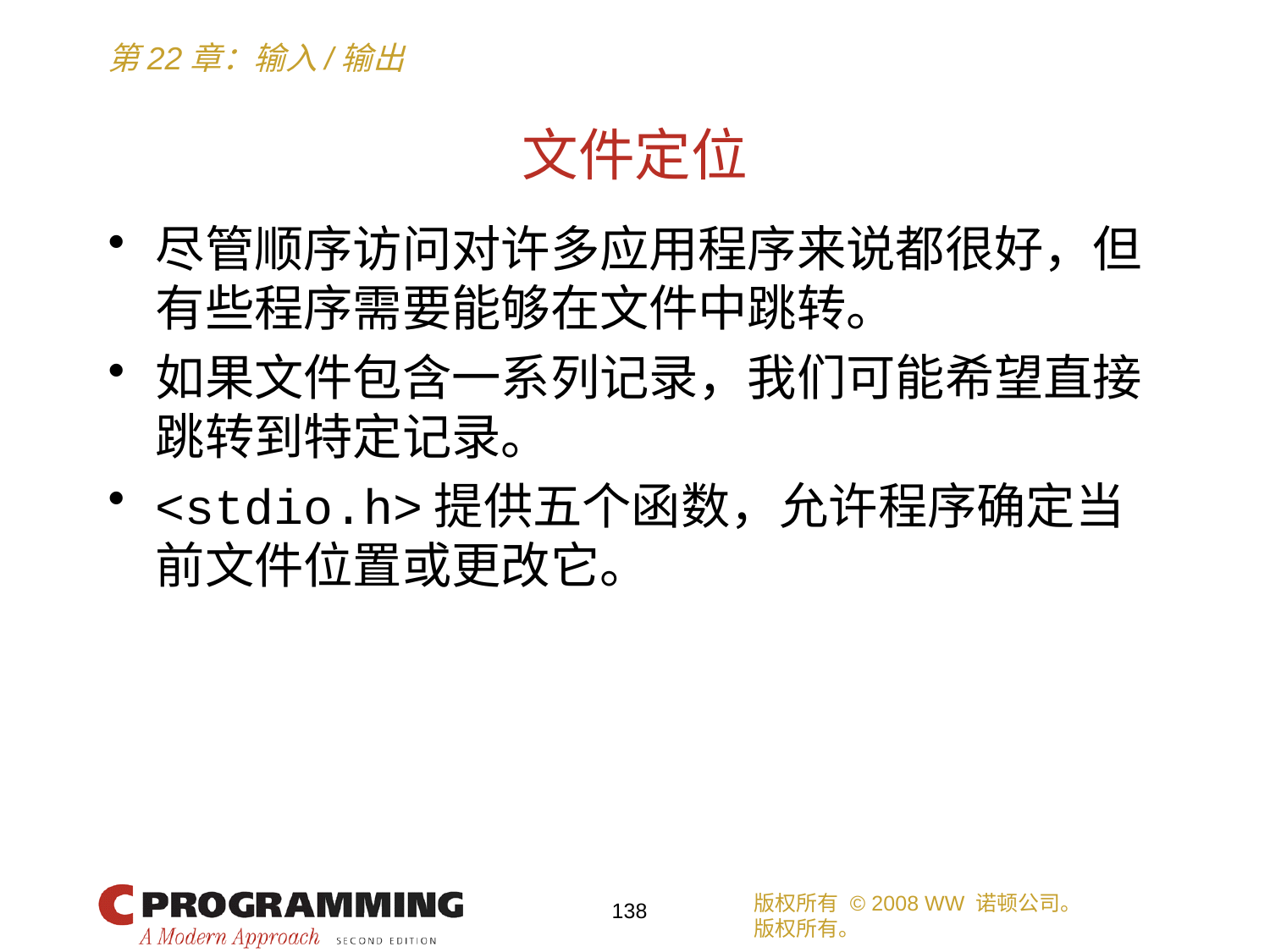

# 文件定位
尽管顺序访问对许多应用程序来说都很好，但有些程序需要能够在文件中跳转。
如果文件包含一系列记录，我们可能希望直接跳转到特定记录。
<stdio.h>提供五个函数，允许程序确定当前文件位置或更改它。

版权所有 © 2008 WW 诺顿公司。
版权所有。
138